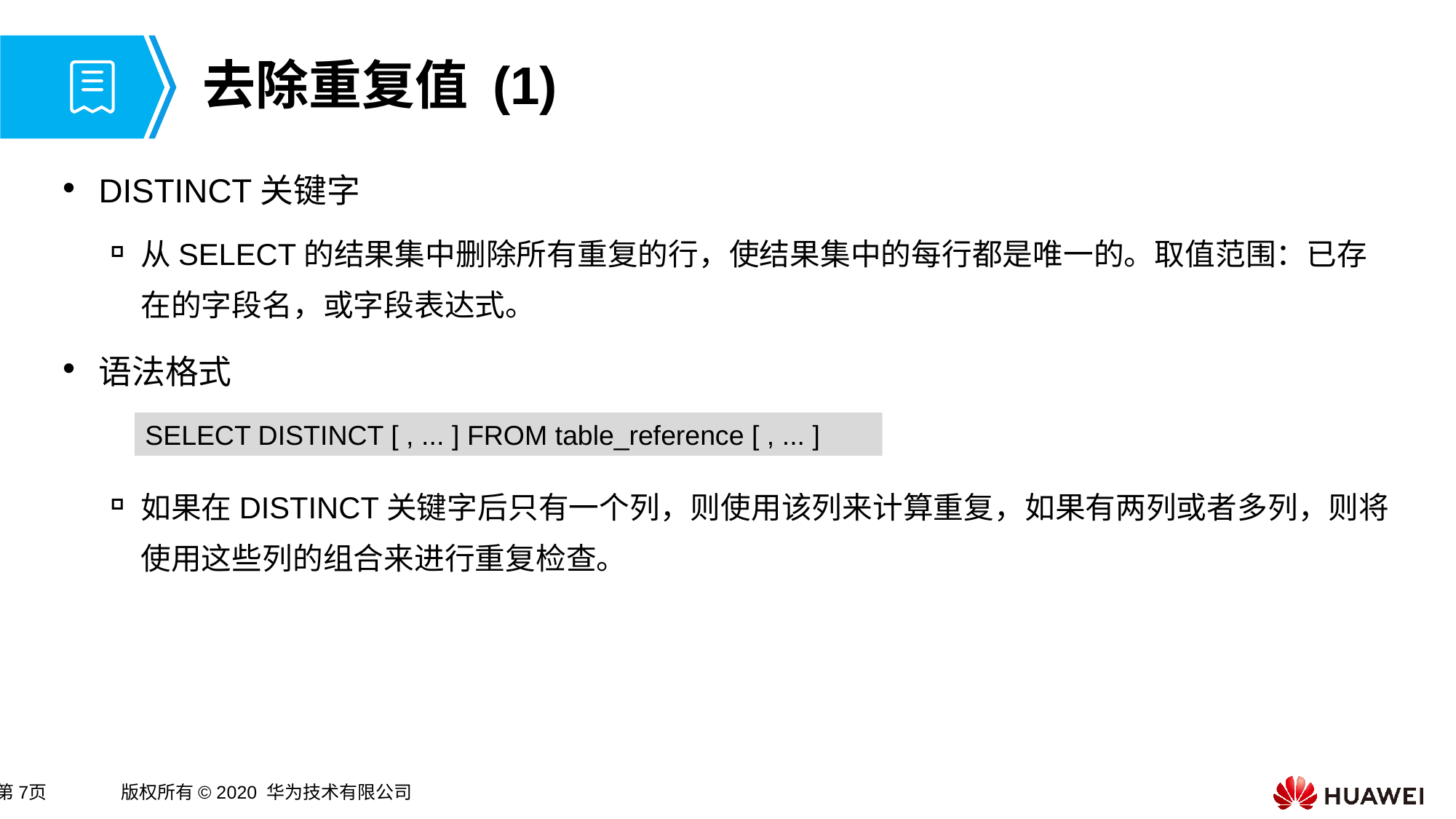

# 去除重复值 (1)
DISTINCT关键字
从SELECT的结果集中删除所有重复的行，使结果集中的每行都是唯一的。取值范围：已存在的字段名，或字段表达式。
语法格式

如果在DISTINCT关键字后只有一个列，则使用该列来计算重复，如果有两列或者多列，则将使用这些列的组合来进行重复检查。
SELECT DISTINCT [ , ... ] FROM table_reference [ , ... ]